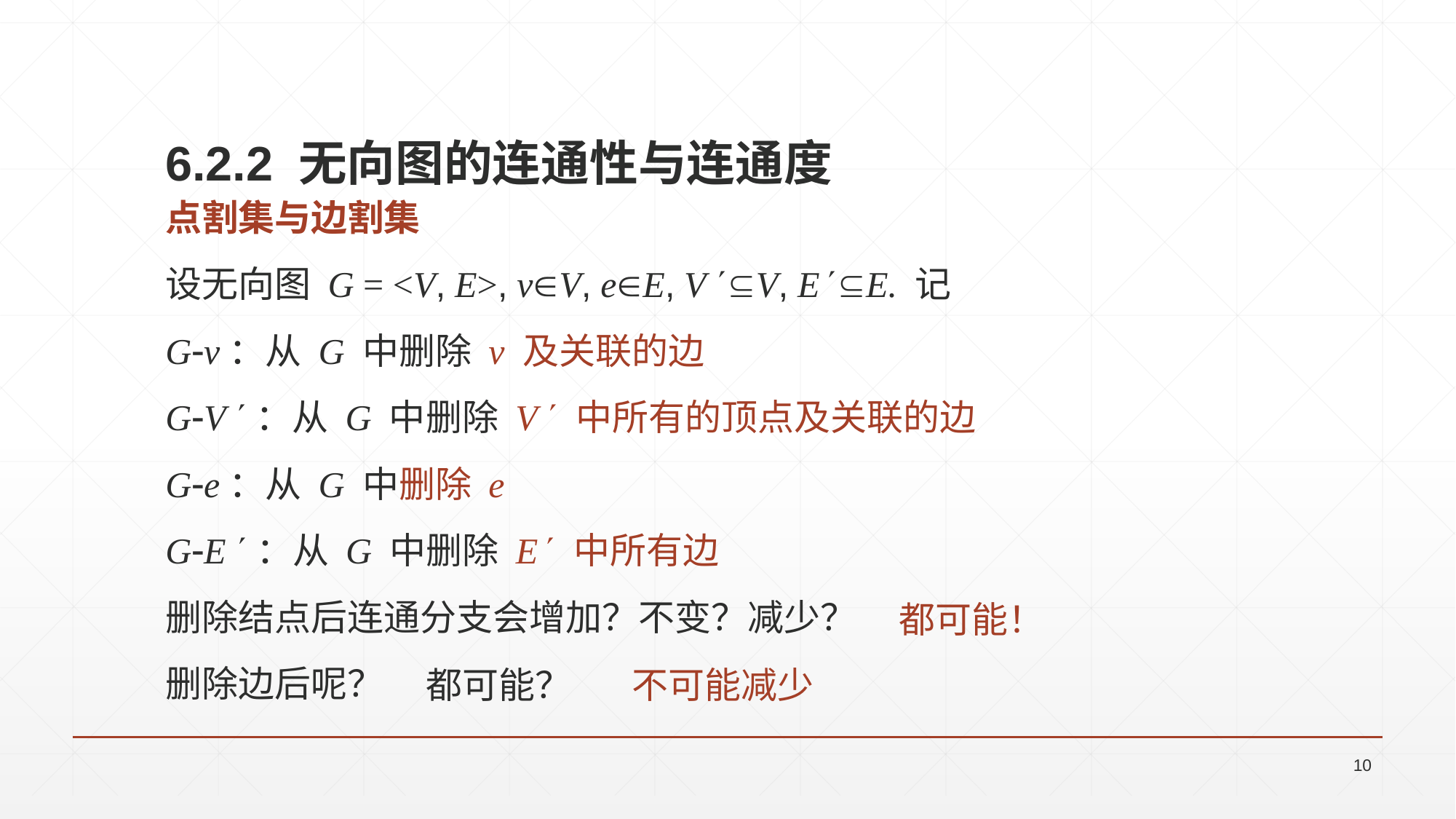

6.2.2 无向图的连通性与连通度
点割集与边割集
设无向图 G = <V, E>, v∈V, e∈E, V ′⊆V, E ′⊆E. 记
G−v：从 G 中删除 v 及关联的边
G−V ′：从 G 中删除 V ′ 中所有的顶点及关联的边
G−e：从 G 中删除 e
G−E ′：从 G 中删除 E ′ 中所有边
删除结点后连通分支会增加？不变？减少？
删除边后呢？
都可能！
都可能？
不可能减少
10